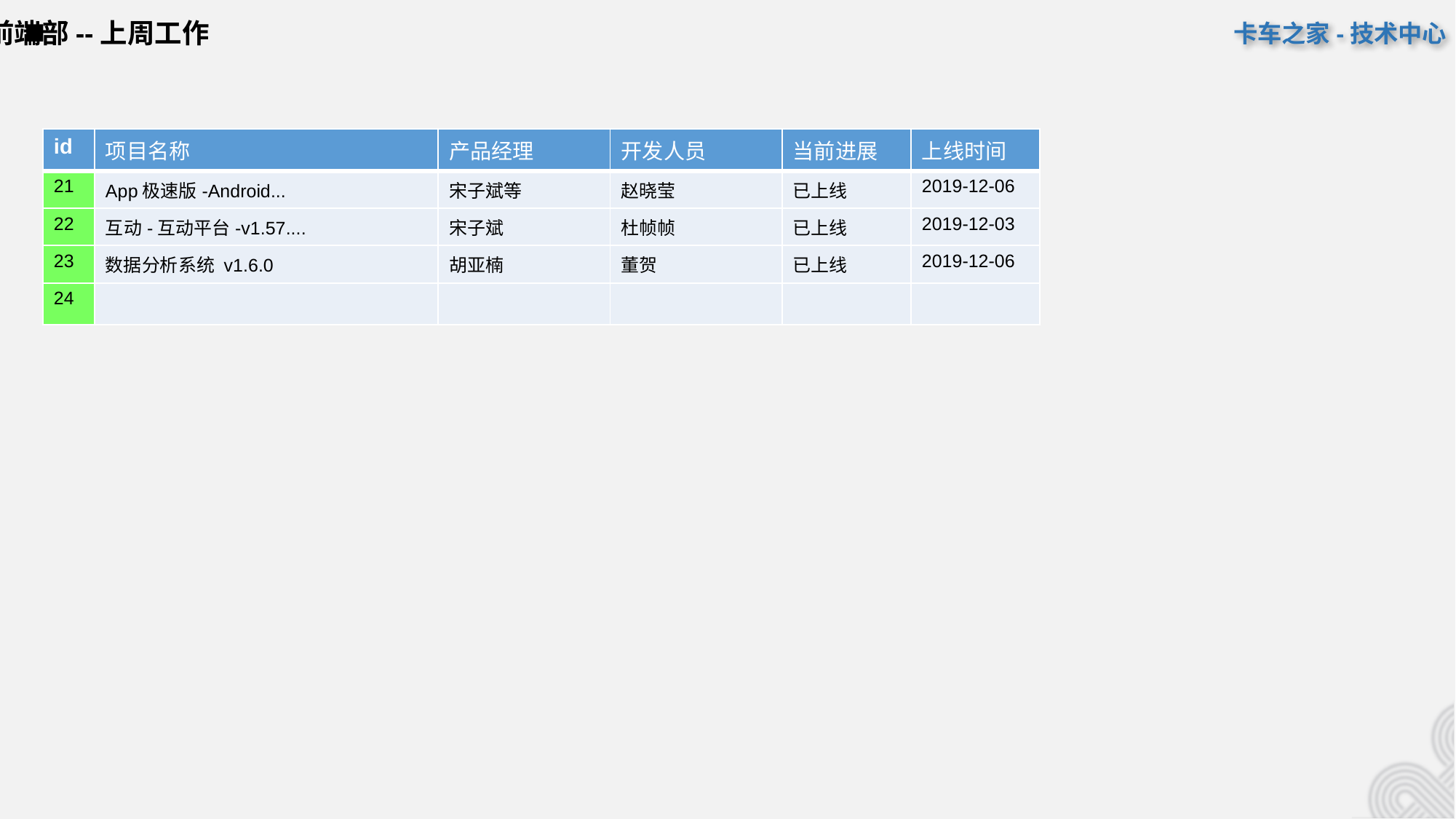

前端部--上周工作
| id | 项目名称 | 产品经理 | 开发人员 | 当前进展 | 上线时间 |
| --- | --- | --- | --- | --- | --- |
| 21 | App极速版-Android... | 宋子斌等 | 赵晓莹 | 已上线 | 2019-12-06 |
| 22 | 互动-互动平台-v1.57.... | 宋子斌 | 杜帧帧 | 已上线 | 2019-12-03 |
| 23 | 数据分析系统 v1.6.0 | 胡亚楠 | 董贺 | 已上线 | 2019-12-06 |
| 24 |  |  |  |  |  |